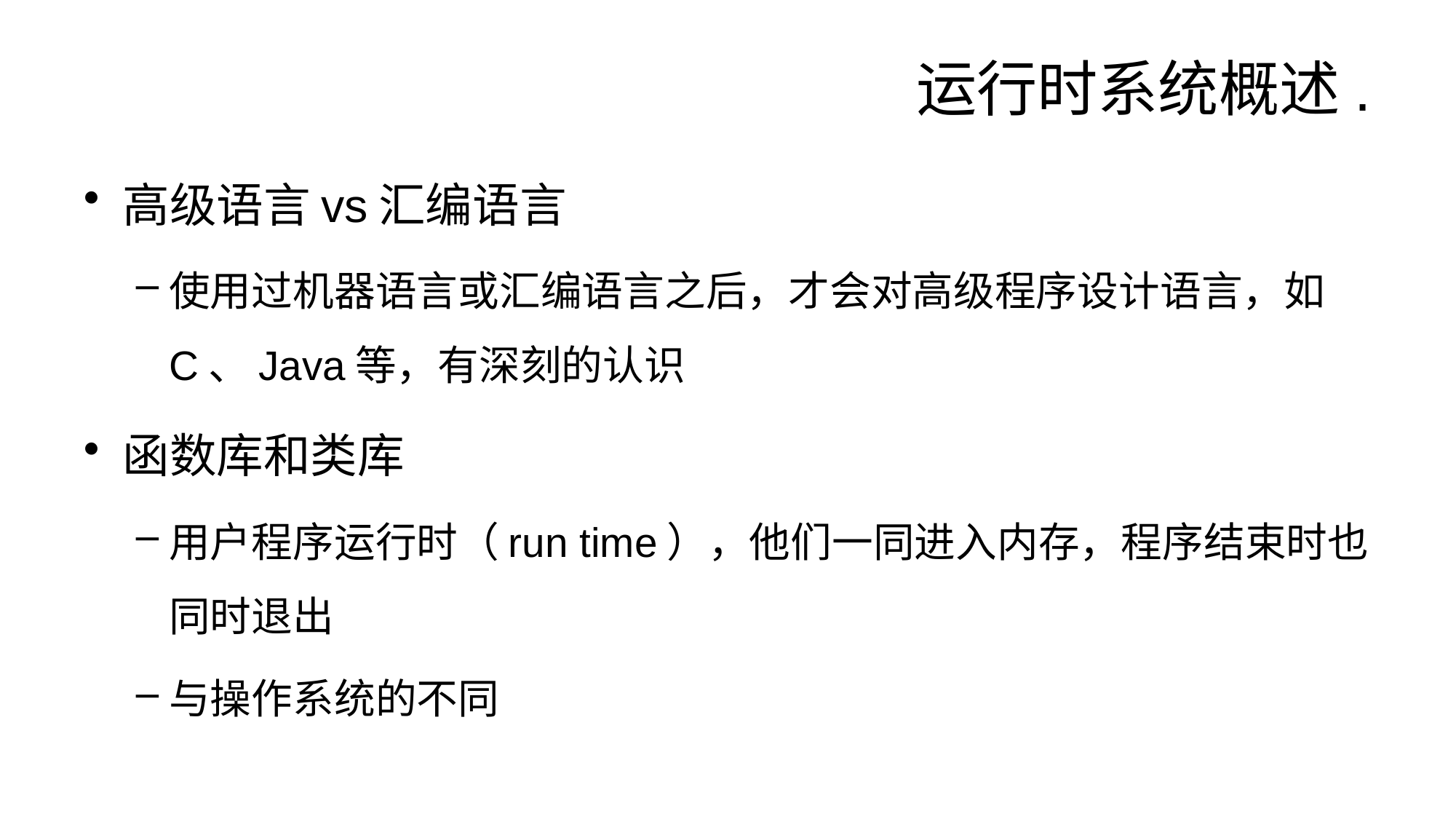

# 运行时系统概述.
高级语言vs汇编语言
使用过机器语言或汇编语言之后，才会对高级程序设计语言，如C、Java等，有深刻的认识
函数库和类库
用户程序运行时（run time），他们一同进入内存，程序结束时也同时退出
与操作系统的不同